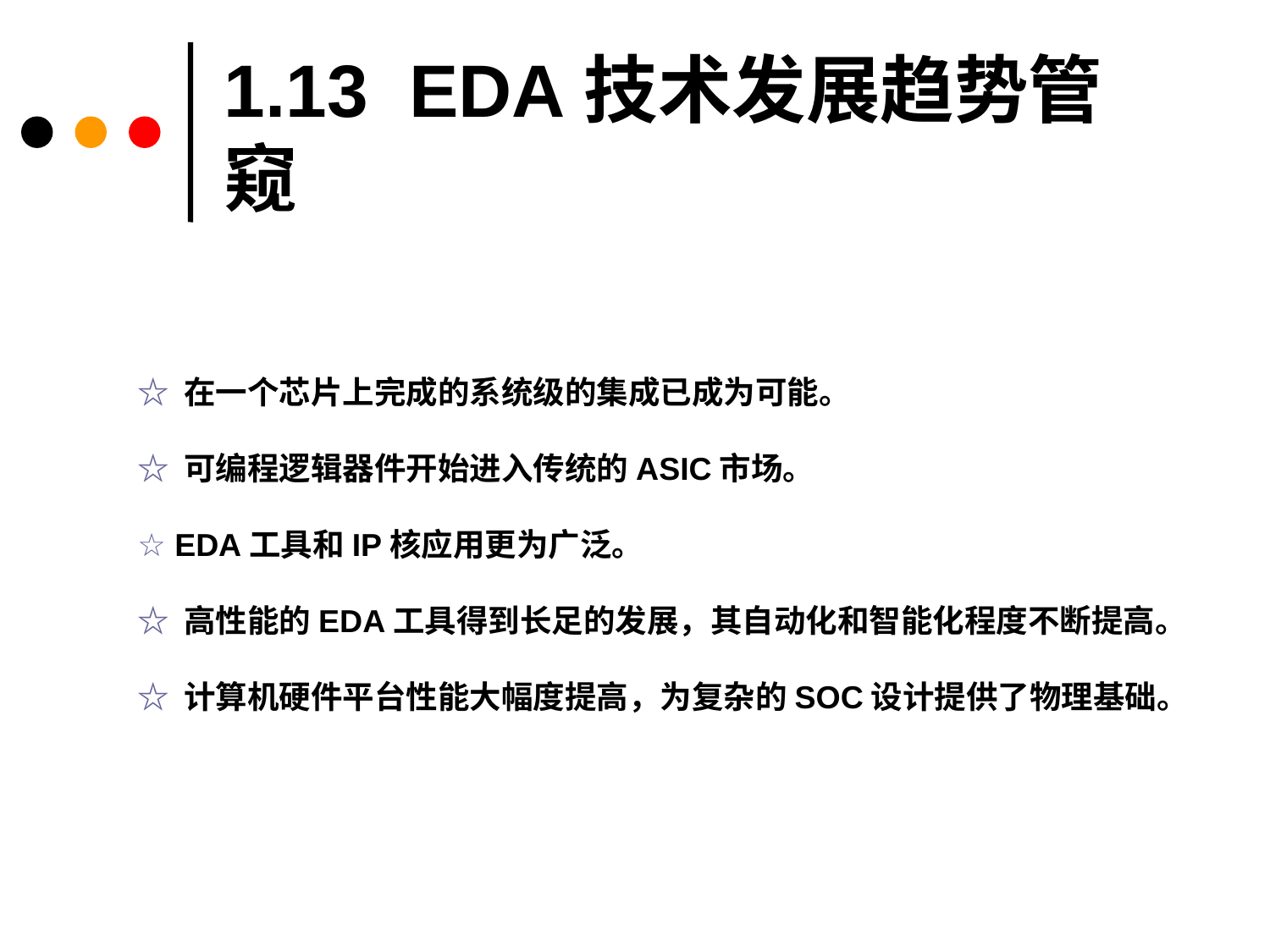

# 1.13  EDA技术发展趋势管窥
☆ 在一个芯片上完成的系统级的集成已成为可能。

☆ 可编程逻辑器件开始进入传统的ASIC市场。

☆ EDA工具和IP核应用更为广泛。

☆ 高性能的EDA工具得到长足的发展，其自动化和智能化程度不断提高。

☆ 计算机硬件平台性能大幅度提高，为复杂的SOC设计提供了物理基础。